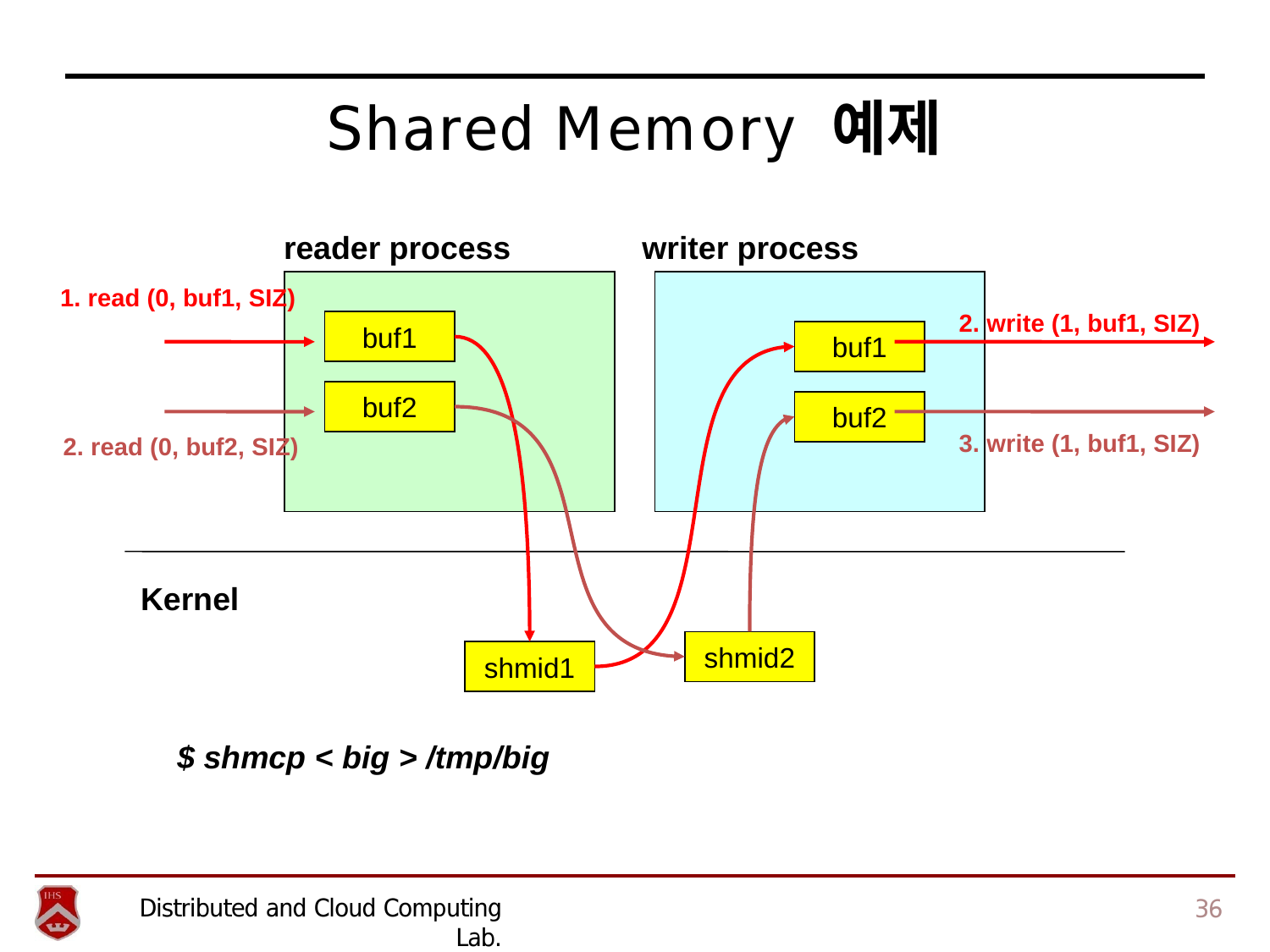

# Shared Memory 예제
reader process
writer process

1. read (0, buf1, SIZ)
2. write (1, buf1, SIZ)
buf1
buf1

buf2
buf2

3. write (1, buf1, SIZ)
2. read (0, buf2, SIZ)

Kernel
shmid2
shmid1

$ shmcp < big > /tmp/big
36